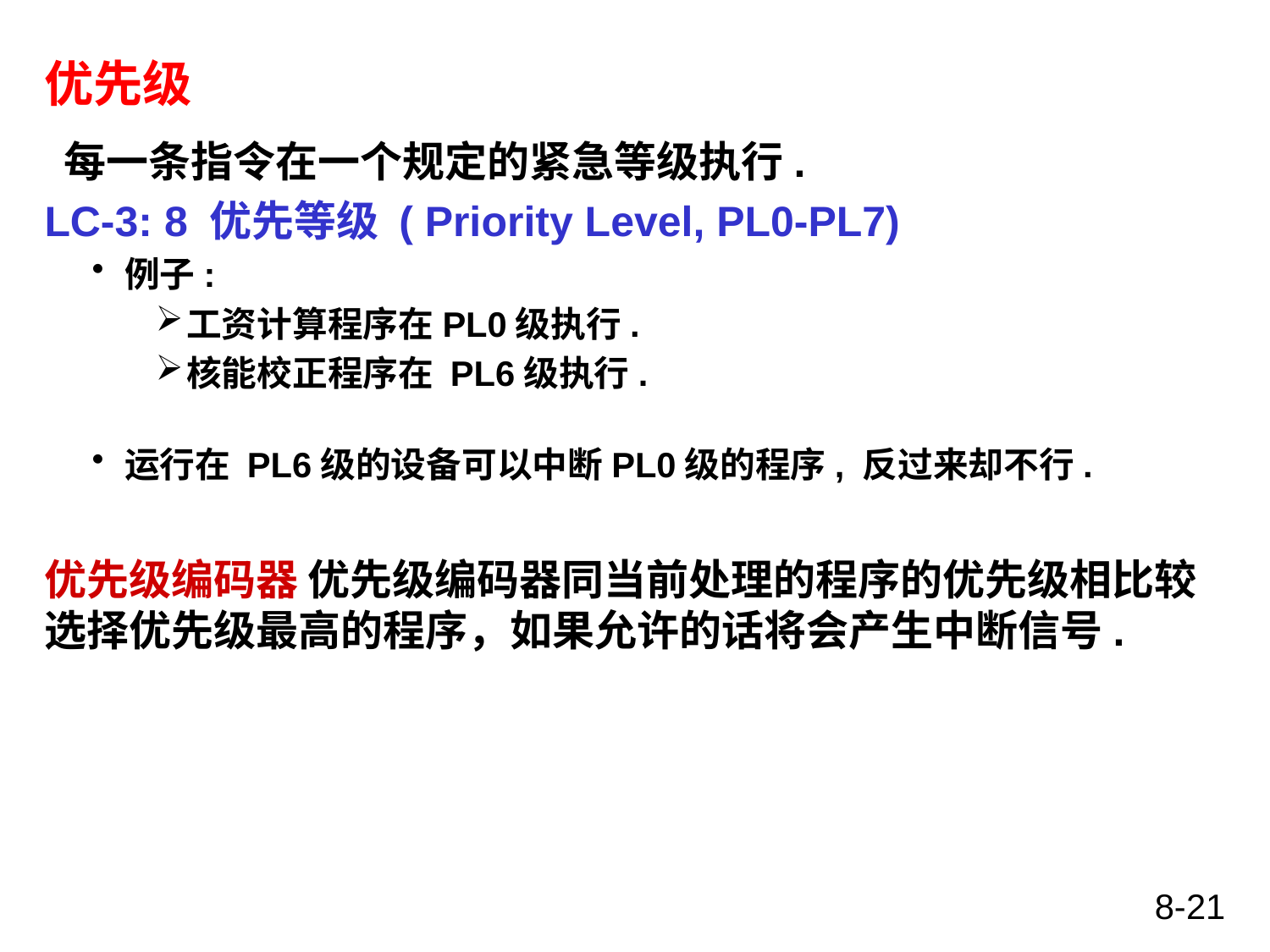

# 优先级
 每一条指令在一个规定的紧急等级执行.
LC-3: 8 优先等级 ( Priority Level, PL0-PL7)
例子:
工资计算程序在PL0级执行.
核能校正程序在 PL6级执行.
运行在 PL6级的设备可以中断PL0级的程序, 反过来却不行.

优先级编码器 优先级编码器同当前处理的程序的优先级相比较选择优先级最高的程序，如果允许的话将会产生中断信号.
8-21